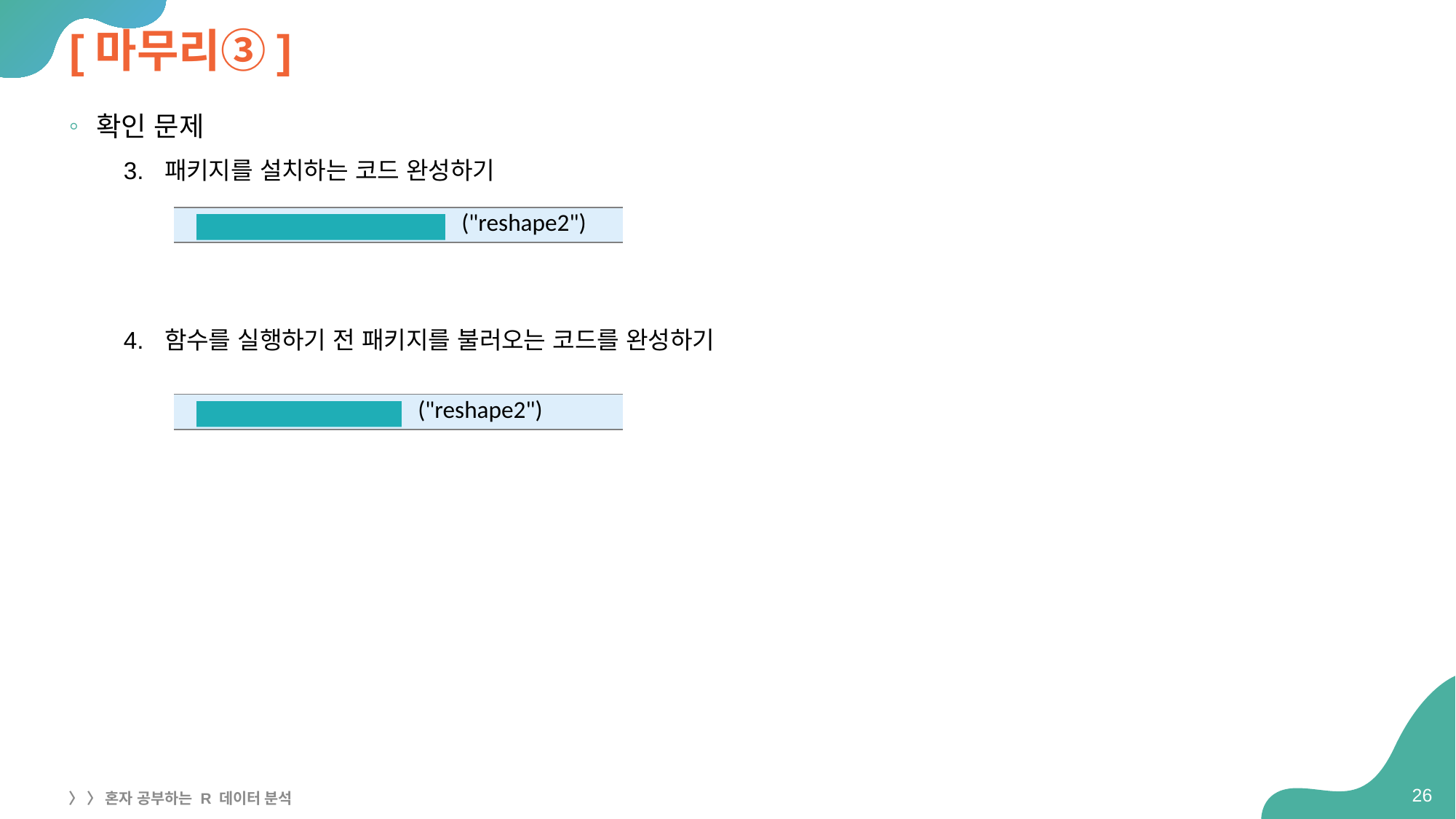

# [마무리③]
확인 문제
패키지를 설치하는 코드 완성하기

함수를 실행하기 전 패키지를 불러오는 코드를 완성하기
| ("reshape2") |
| --- |

| ("reshape2") |
| --- |

26
〉 〉 혼자 공부하는 R 데이터 분석